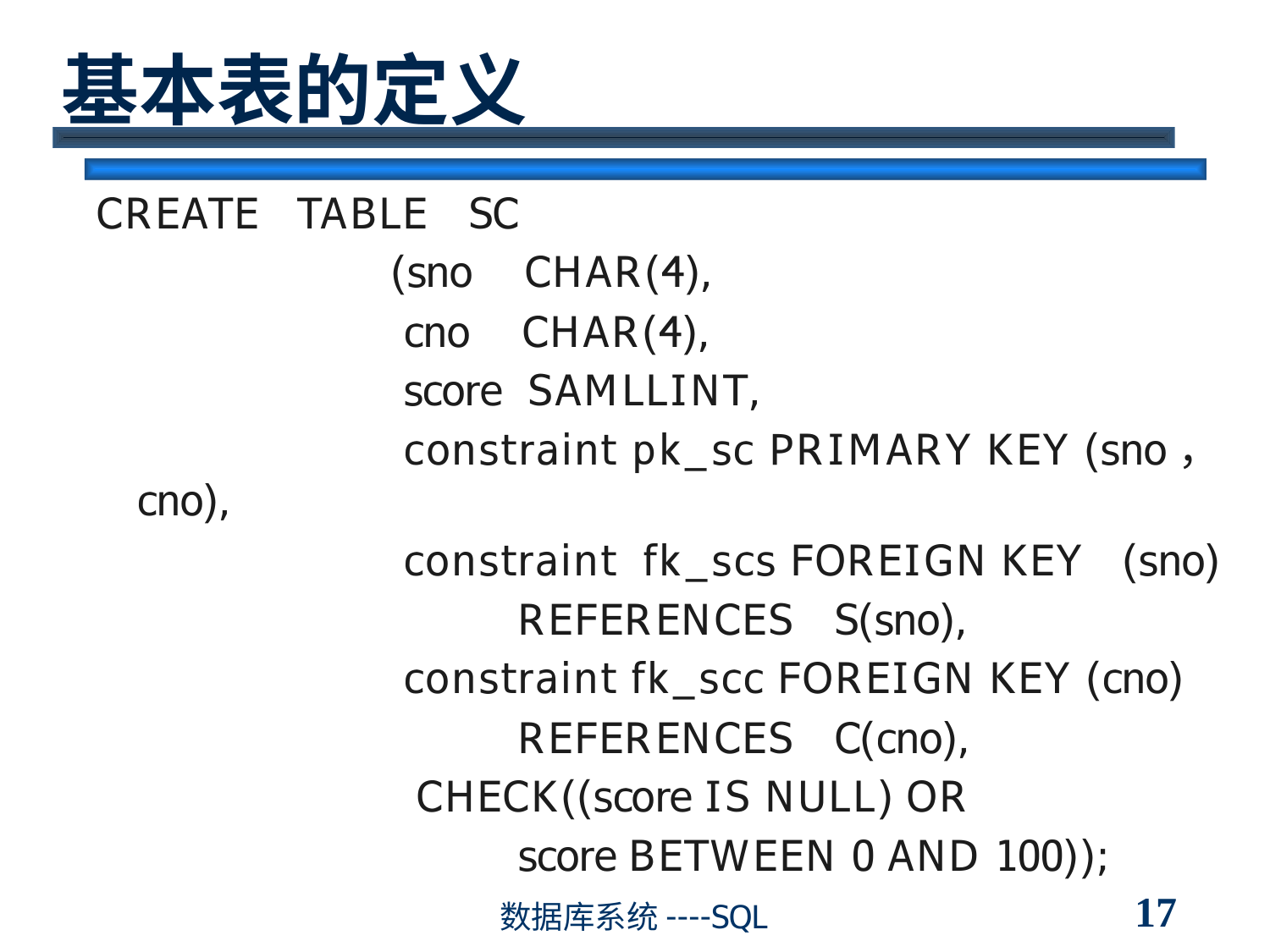

# 基本表的定义
CREATE   TABLE   SC
			(sno    CHAR(4),
			 cno    CHAR(4),
			 score  SAMLLINT,
			 constraint pk_sc PRIMARY KEY (sno，cno),
			 constraint  fk_scs FOREIGN KEY   (sno)
				REFERENCES   S(sno),
			 constraint fk_scc FOREIGN KEY (cno)
				REFERENCES   C(cno),
			  CHECK((score IS NULL) OR
				score BETWEEN 0 AND 100));
17
数据库系统----SQL